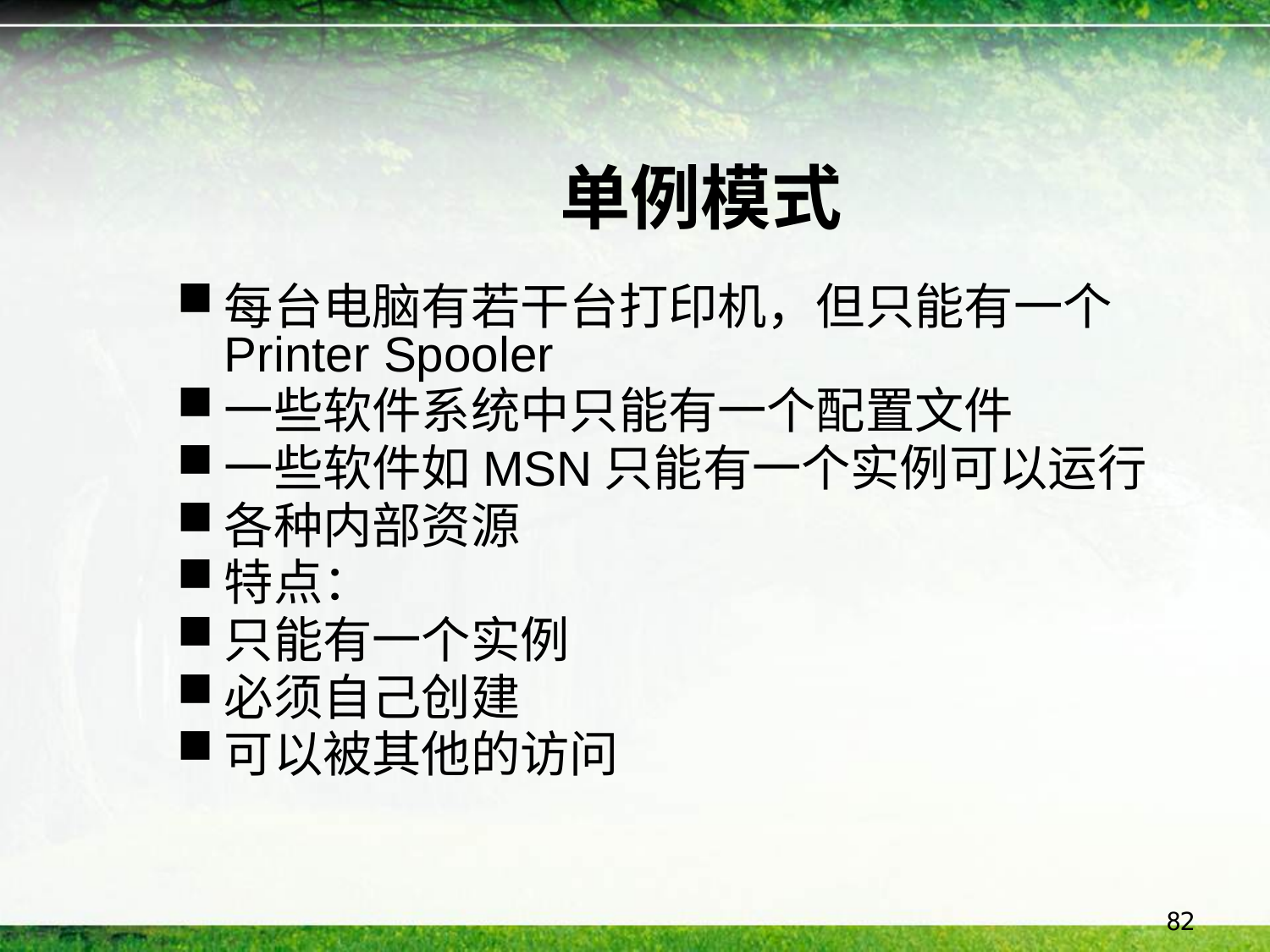

# 单例模式
每台电脑有若干台打印机，但只能有一个Printer Spooler
一些软件系统中只能有一个配置文件
一些软件如MSN只能有一个实例可以运行
各种内部资源
特点：
只能有一个实例
必须自己创建
可以被其他的访问
82